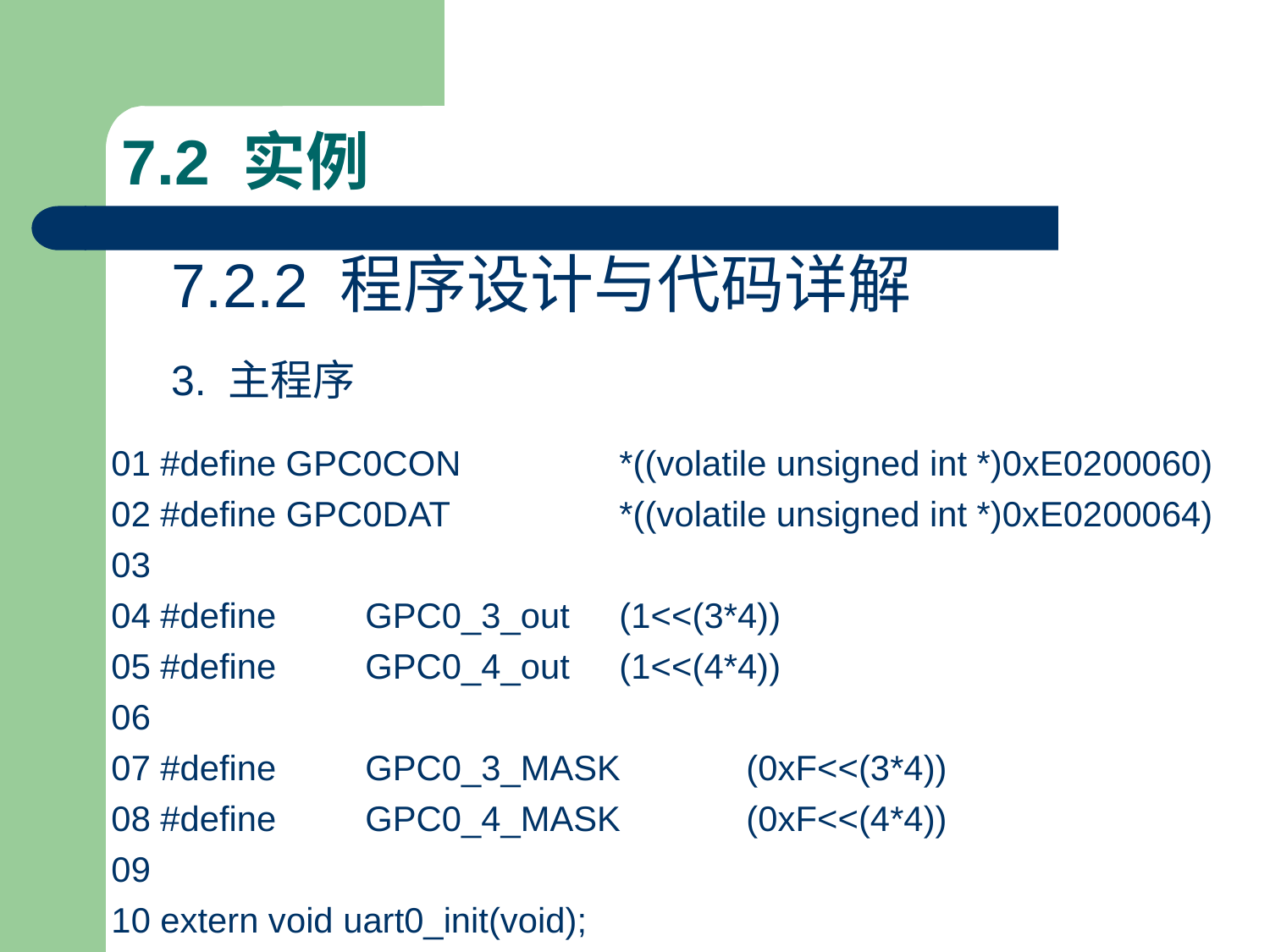

# 7.2 实例
7.2.2 程序设计与代码详解
3. 主程序
01 #define GPC0CON		*((volatile unsigned int *)0xE0200060)
02 #define GPC0DAT		*((volatile unsigned int *)0xE0200064)
03
04 #define	GPC0_3_out	(1<<(3*4))
05 #define	GPC0_4_out	(1<<(4*4))
06
07 #define	GPC0_3_MASK	(0xF<<(3*4))
08 #define	GPC0_4_MASK	(0xF<<(4*4))
09
10 extern void uart0_init(void);